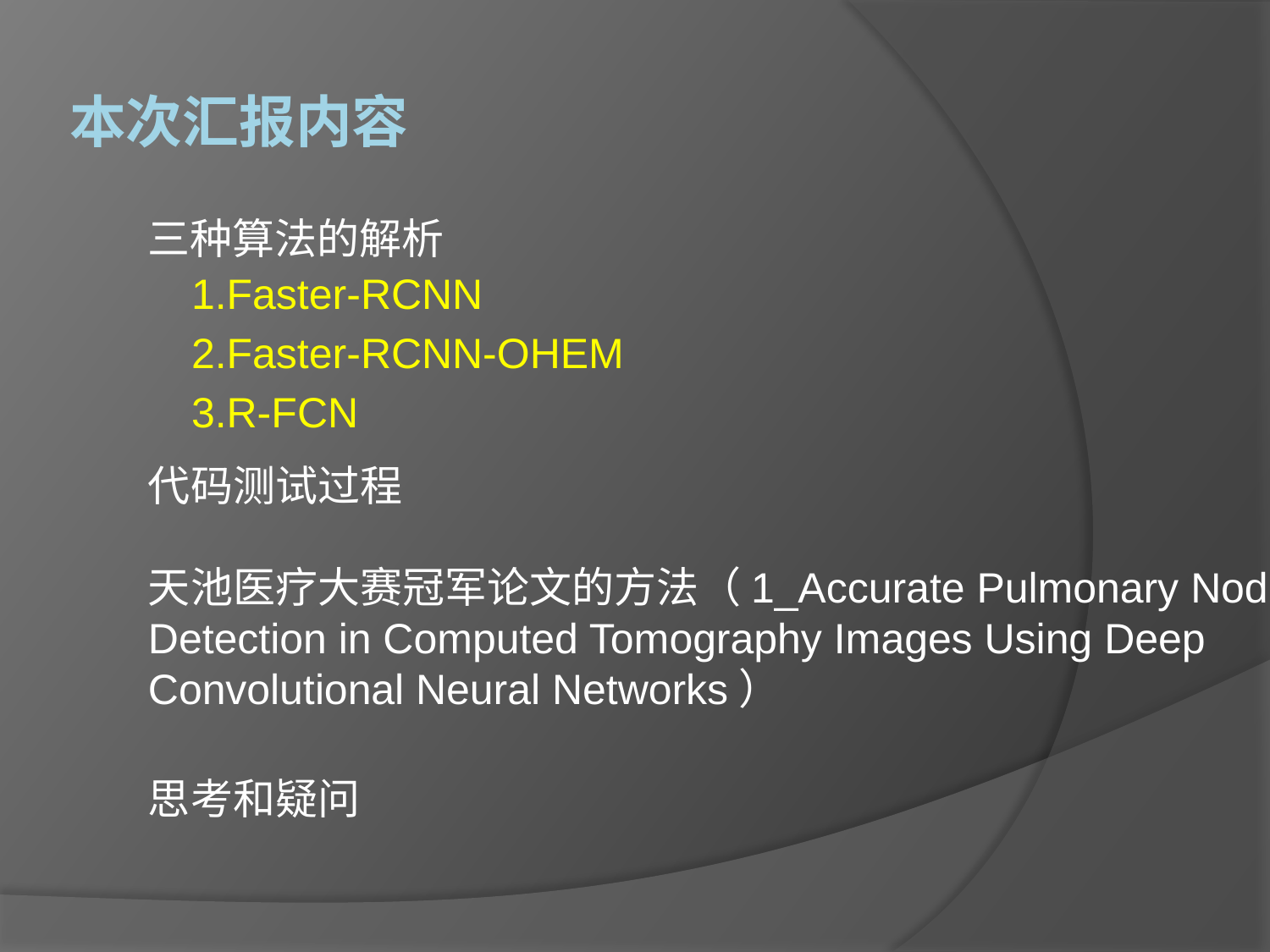

# 本次汇报内容
三种算法的解析

1.Faster-RCNN
2.Faster-RCNN-OHEM
3.R-FCN
代码测试过程

天池医疗大赛冠军论文的方法（1_Accurate Pulmonary Nodule Detection in Computed Tomography Images Using Deep Convolutional Neural Networks）

思考和疑问